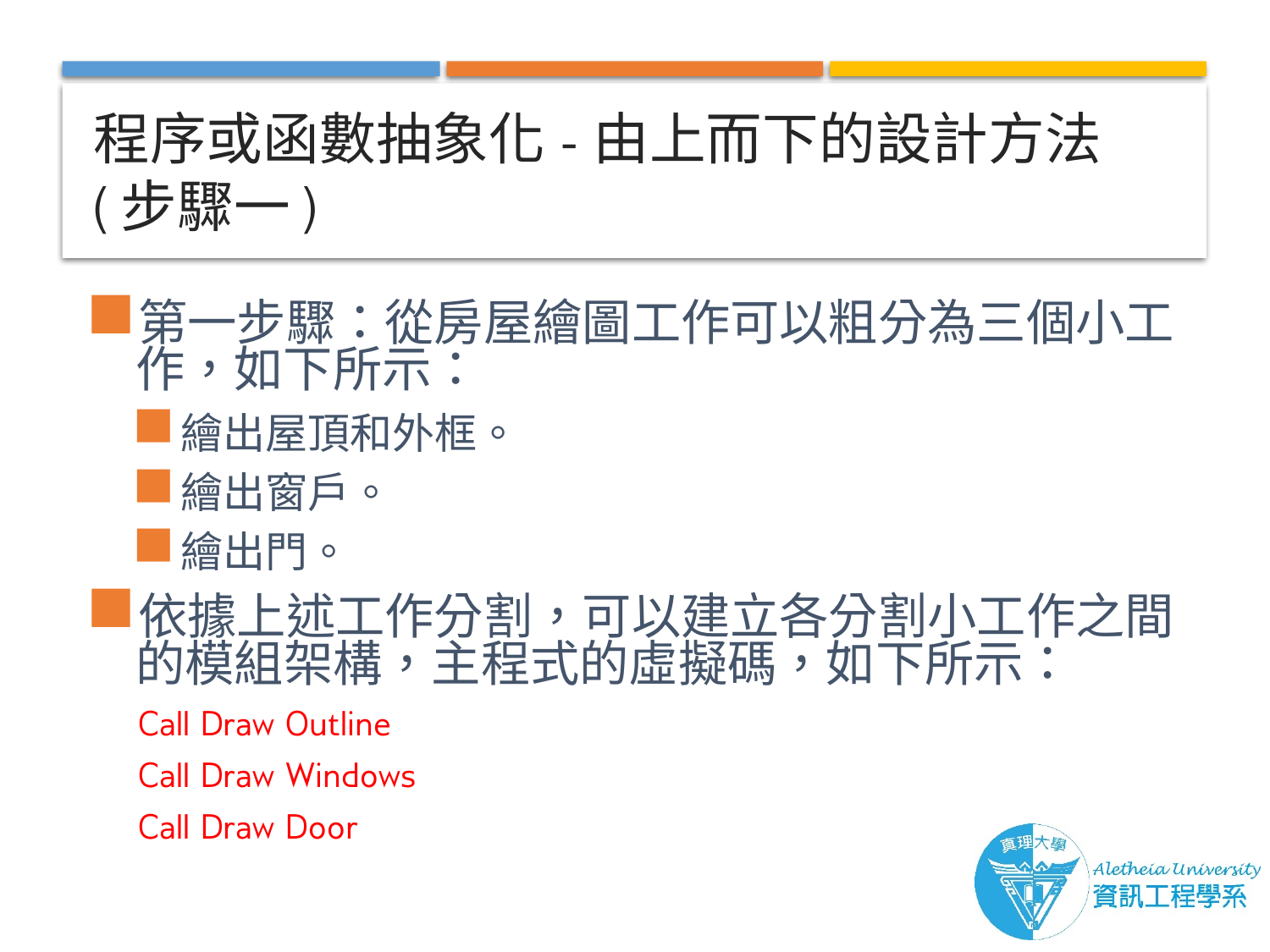

# 程序或函數抽象化-由上而下的設計方法(步驟一)
第一步驟：從房屋繪圖工作可以粗分為三個小工作，如下所示：
繪出屋頂和外框。
繪出窗戶。
繪出門。
依據上述工作分割，可以建立各分割小工作之間的模組架構，主程式的虛擬碼，如下所示：
Call Draw Outline
Call Draw Windows
Call Draw Door